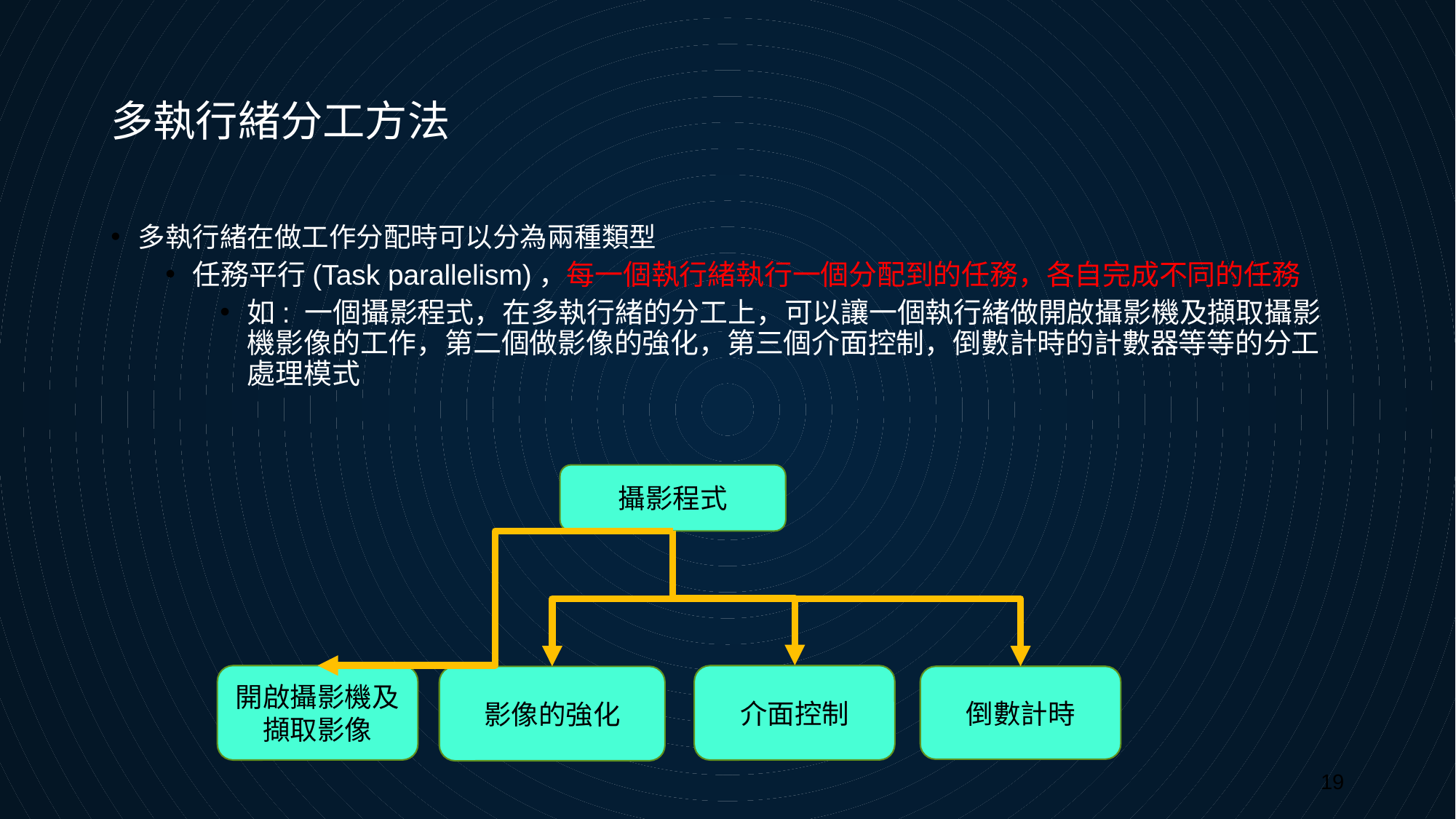

# 多執行緒分工方法
多執行緒在做工作分配時可以分為兩種類型
任務平行(Task parallelism)，每一個執行緒執行一個分配到的任務，各自完成不同的任務
如: 一個攝影程式，在多執行緒的分工上，可以讓一個執行緒做開啟攝影機及擷取攝影機影像的工作，第二個做影像的強化，第三個介面控制，倒數計時的計數器等等的分工處理模式
攝影程式
介面控制
開啟攝影機及擷取影像
倒數計時
影像的強化
19